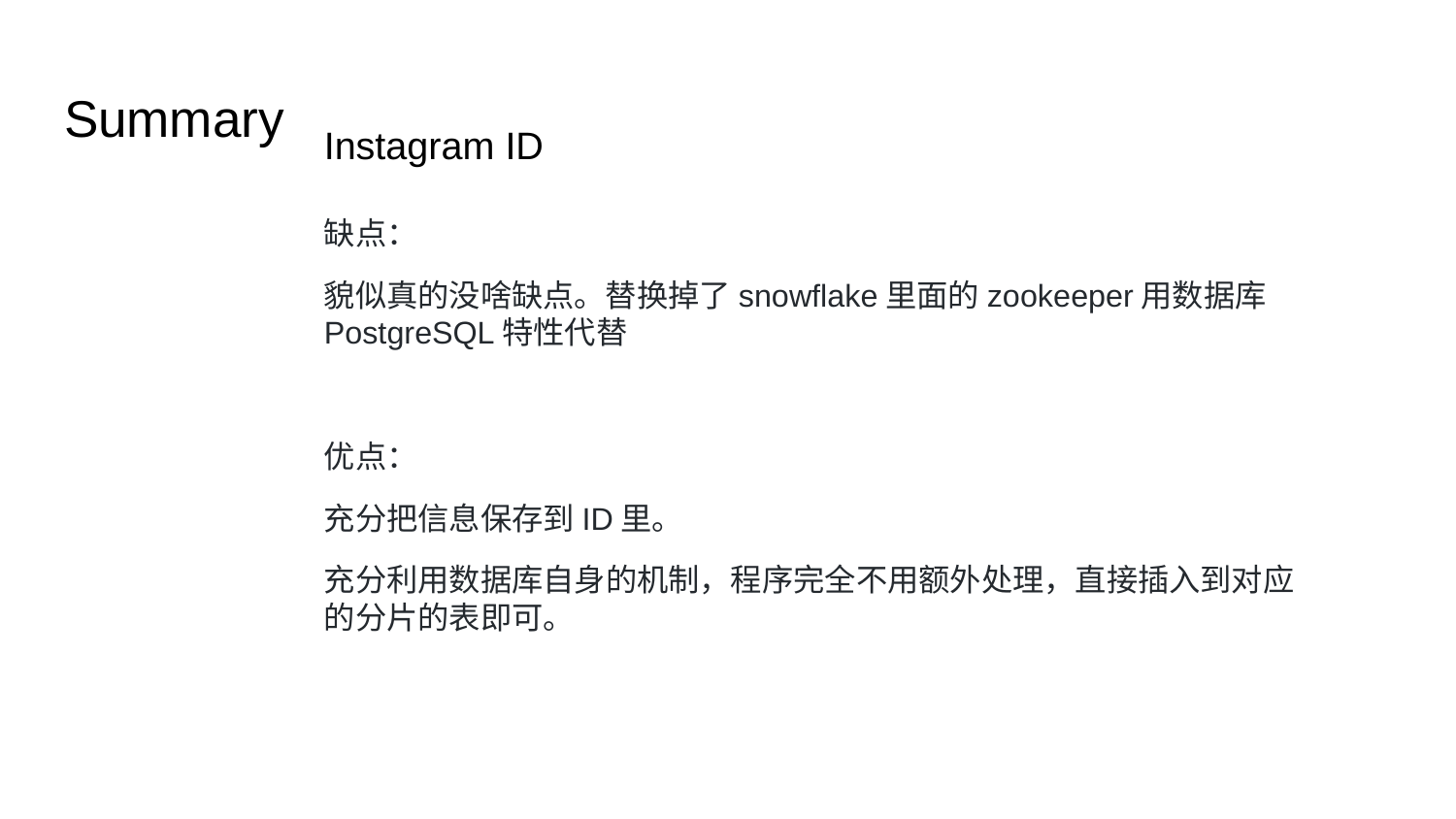

# Summary
Instagram ID

缺点：
貌似真的没啥缺点。替换掉了snowflake里面的zookeeper用数据库PostgreSQL特性代替

优点：
充分把信息保存到ID里。
充分利用数据库自身的机制，程序完全不用额外处理，直接插入到对应的分片的表即可。